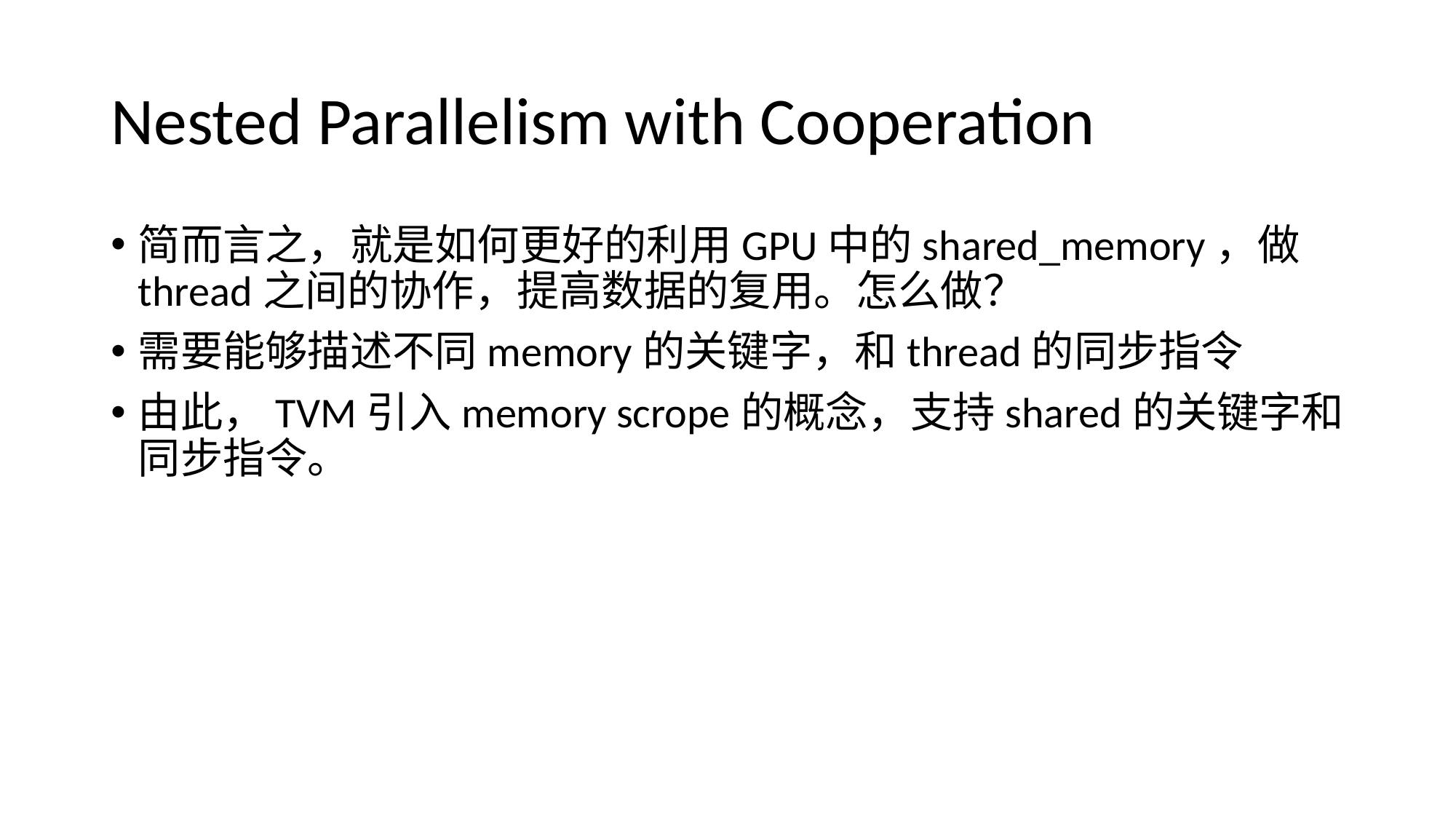

# Nested Parallelism with Cooperation
简而言之，就是如何更好的利用GPU中的shared_memory，做thread之间的协作，提高数据的复用。怎么做？
需要能够描述不同memory的关键字，和thread的同步指令
由此，TVM引入memory scrope的概念，支持shared的关键字和同步指令。